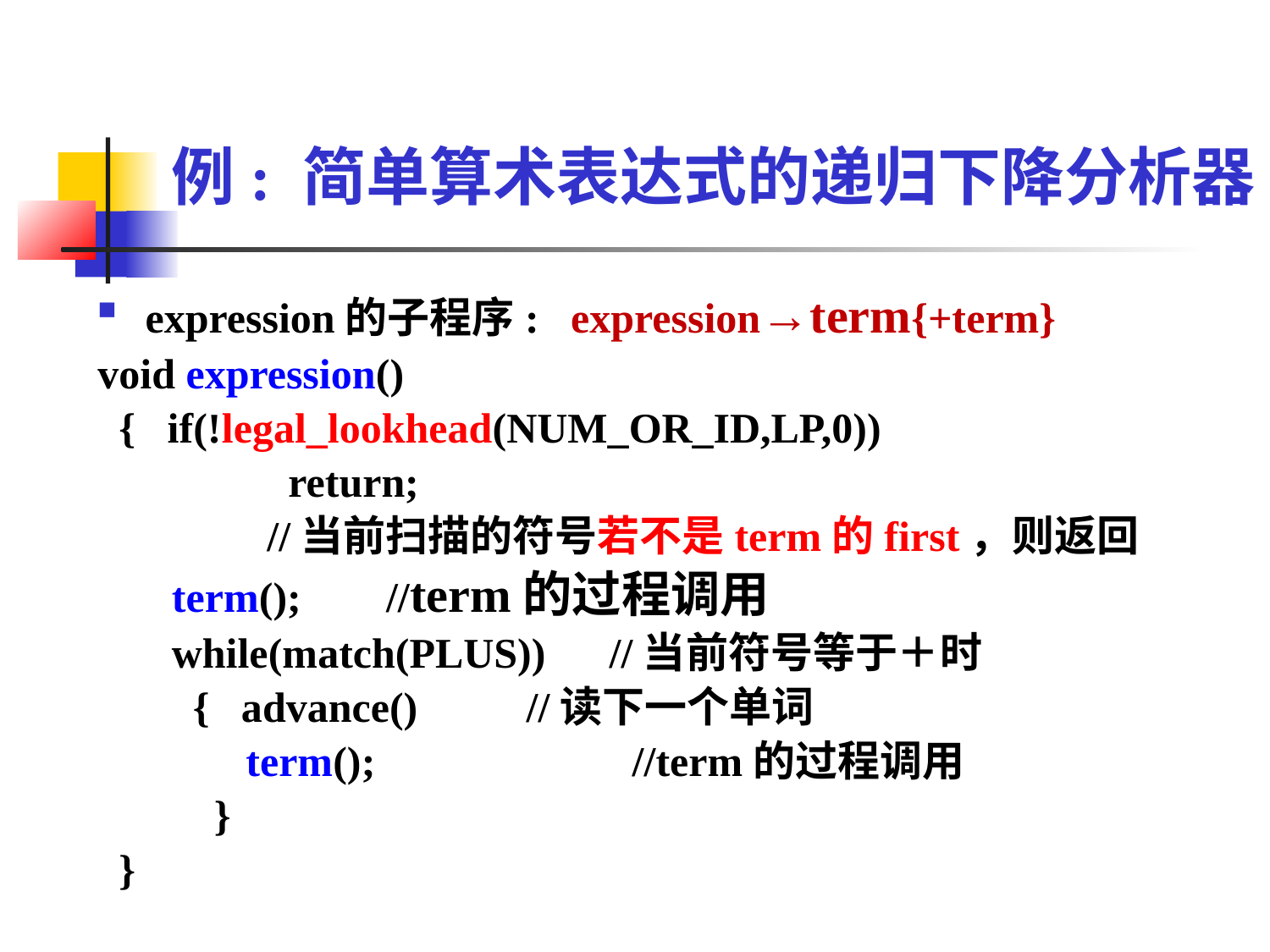

例: 简单算术表达式的递归下降分析器
expression的子程序:   expression→term{+term}
void expression()
  {   if(!legal_lookhead(NUM_OR_ID,LP,0))
                  return;
                //当前扫描的符号若不是term的first，则返回
       term();        //term的过程调用
       while(match(PLUS))      //当前符号等于＋时
         {   advance()         	//读下一个单词
              term();   	          //term的过程调用
           }
  }